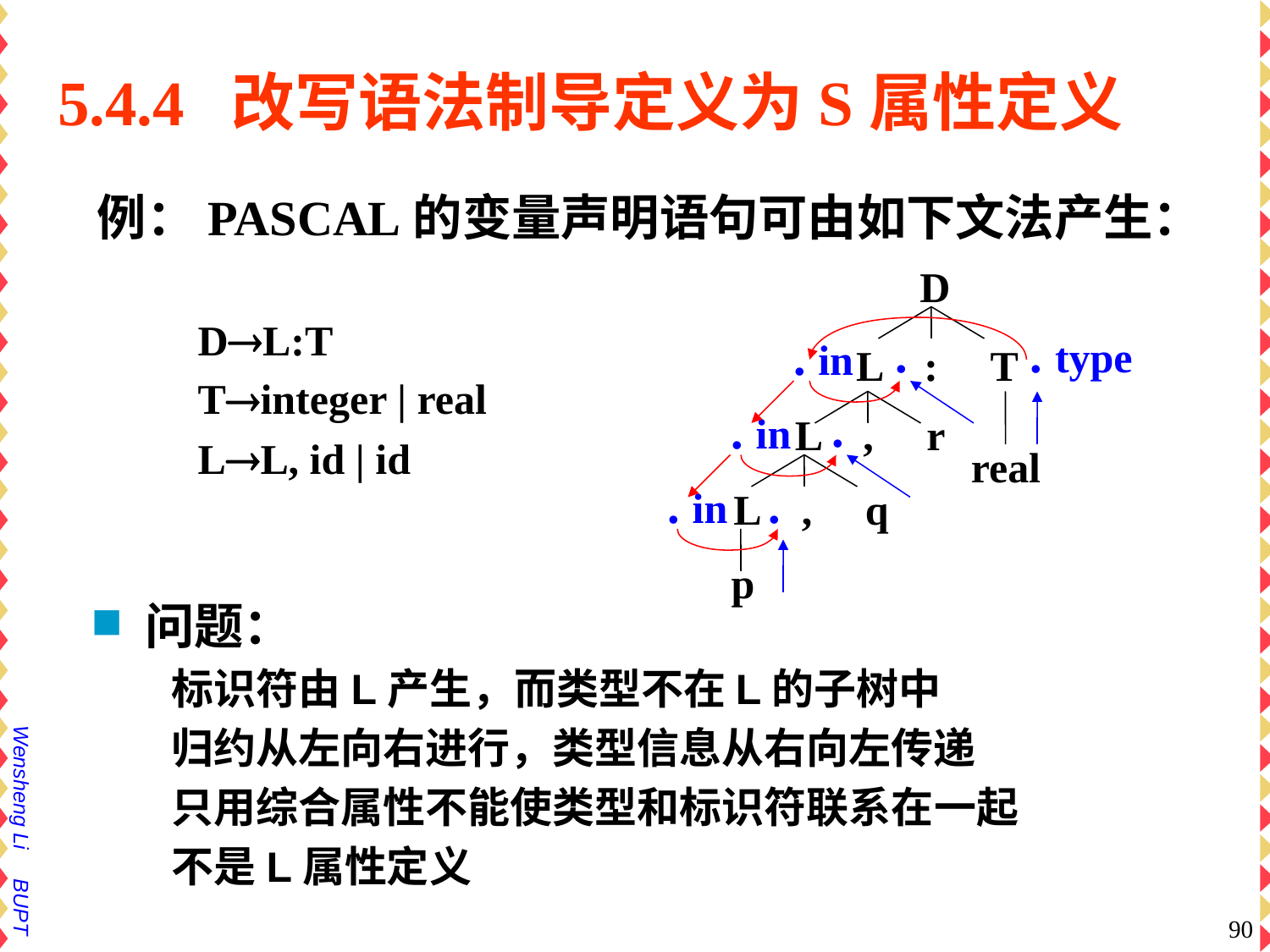

# 5.4.4  改写语法制导定义为S属性定义
例：PASCAL的变量声明语句可由如下文法产生：

D→L:T
T→integer | real
L→L, id | id

D

L    :     T

L    ,     r

L    ,     q

p

real
.
. type
. in
.
. in
. in
.

问题：
标识符由L产生，而类型不在L的子树中
归约从左向右进行，类型信息从右向左传递
只用综合属性不能使类型和标识符联系在一起
不是L属性定义

90